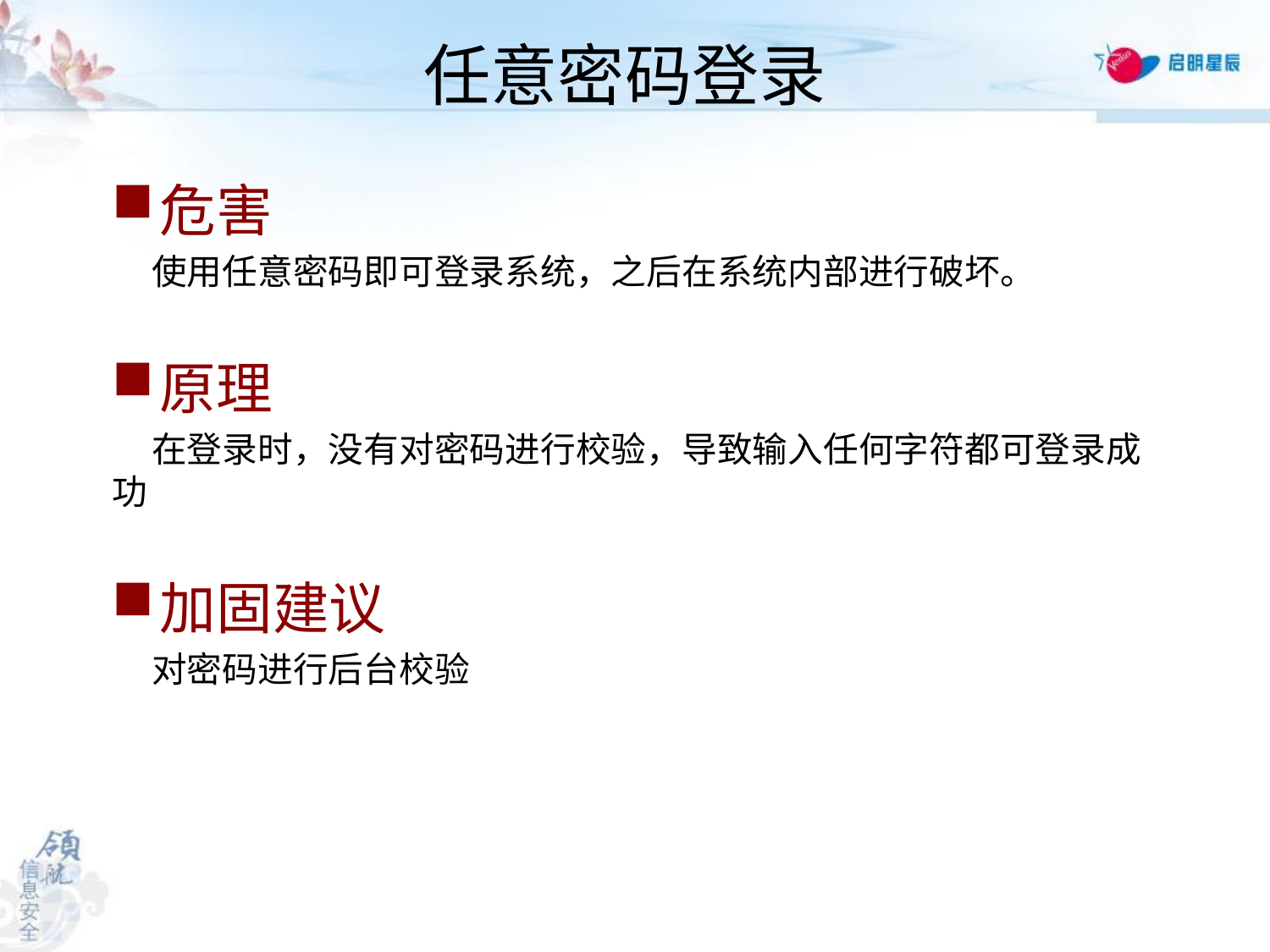

# 任意密码登录
危害
    使用任意密码即可登录系统，之后在系统内部进行破坏。

原理
    在登录时，没有对密码进行校验，导致输入任何字符都可登录成功

加固建议
    对密码进行后台校验